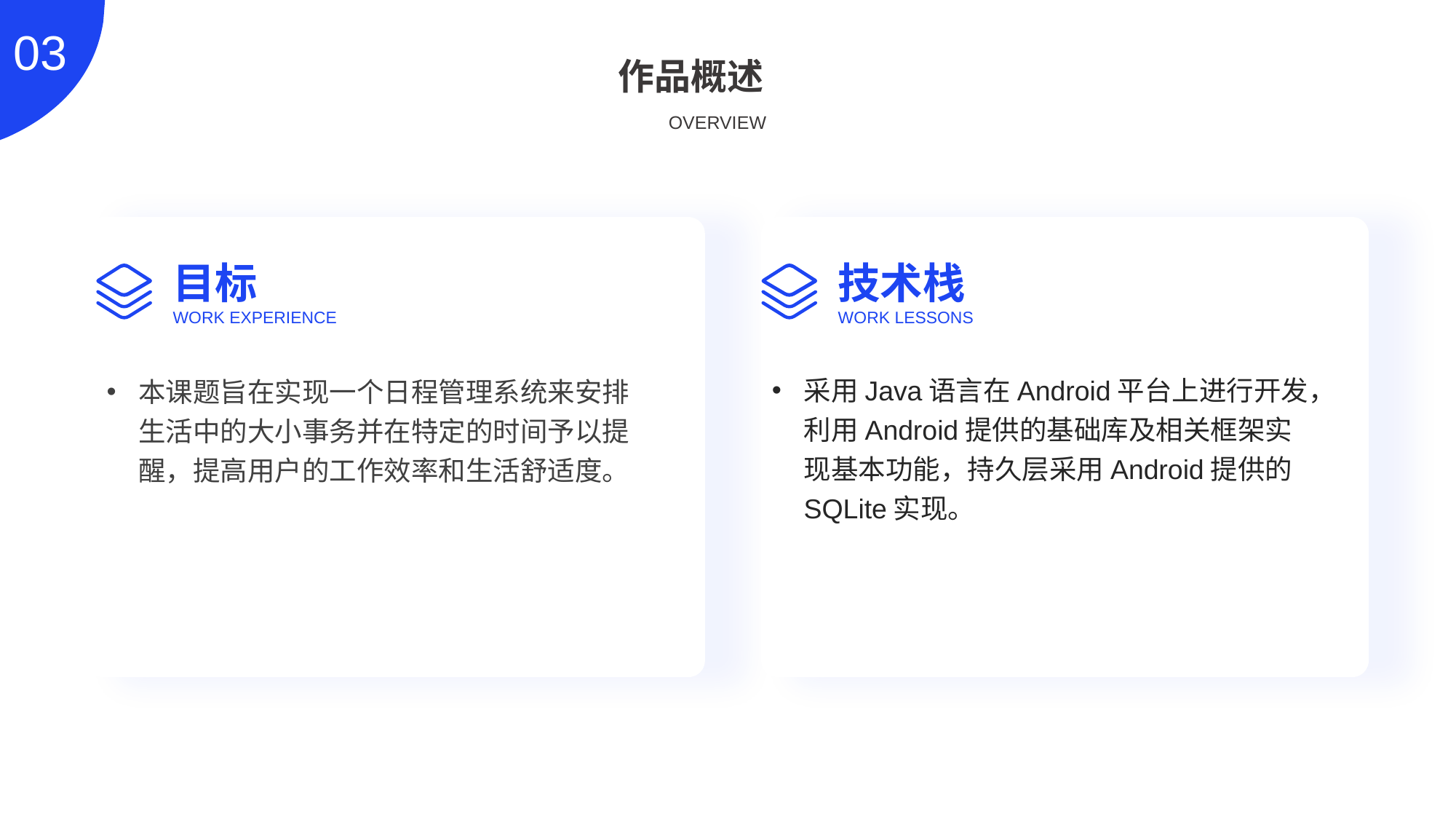

03
作品概述
OVERVIEW

目标
技术栈

WORK EXPERIENCE
WORK LESSONS
采用Java语言在Android平台上进行开发，利用Android提供的基础库及相关框架实现基本功能，持久层采用Android提供的SQLite实现。
本课题旨在实现一个日程管理系统来安排生活中的大小事务并在特定的时间予以提醒，提高用户的工作效率和生活舒适度。